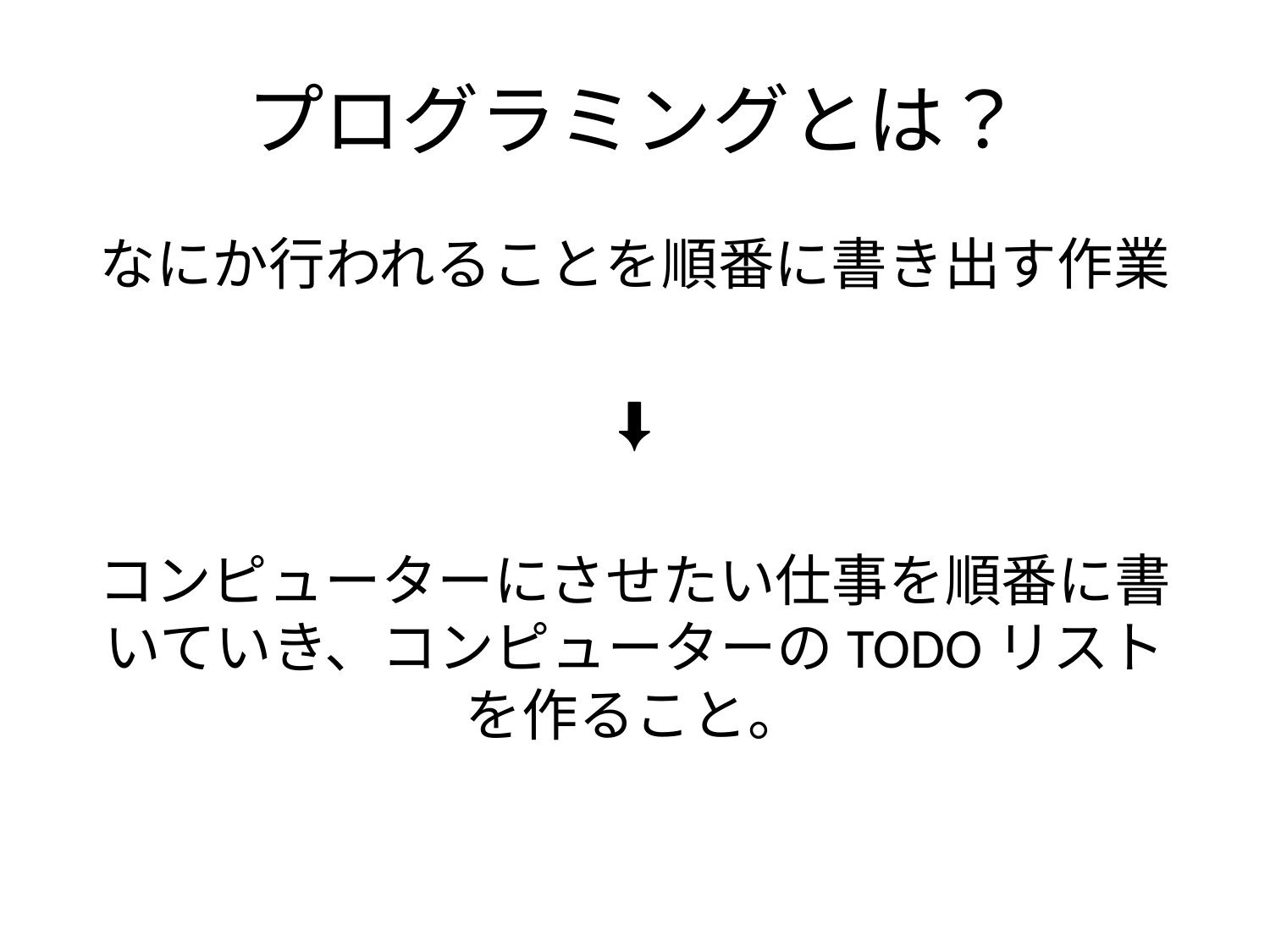

# プログラミングとは？
なにか行われることを順番に書き出す作業

⬇︎

コンピューターにさせたい仕事を順番に書いていき、コンピューターのTODOリストを作ること。